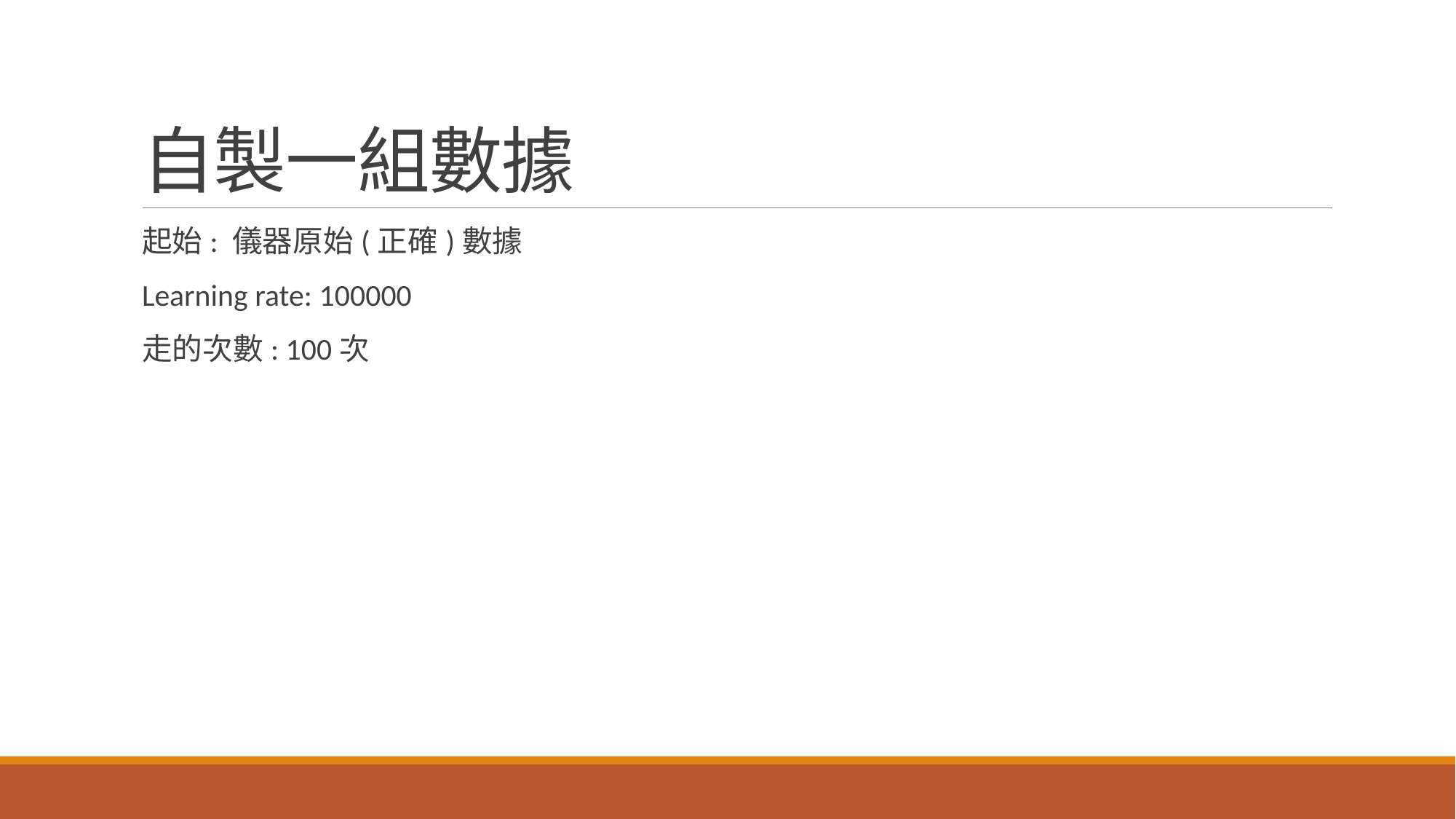

# 自製一組數據
起始: 儀器原始(正確)數據
Learning rate: 100000
走的次數: 100次